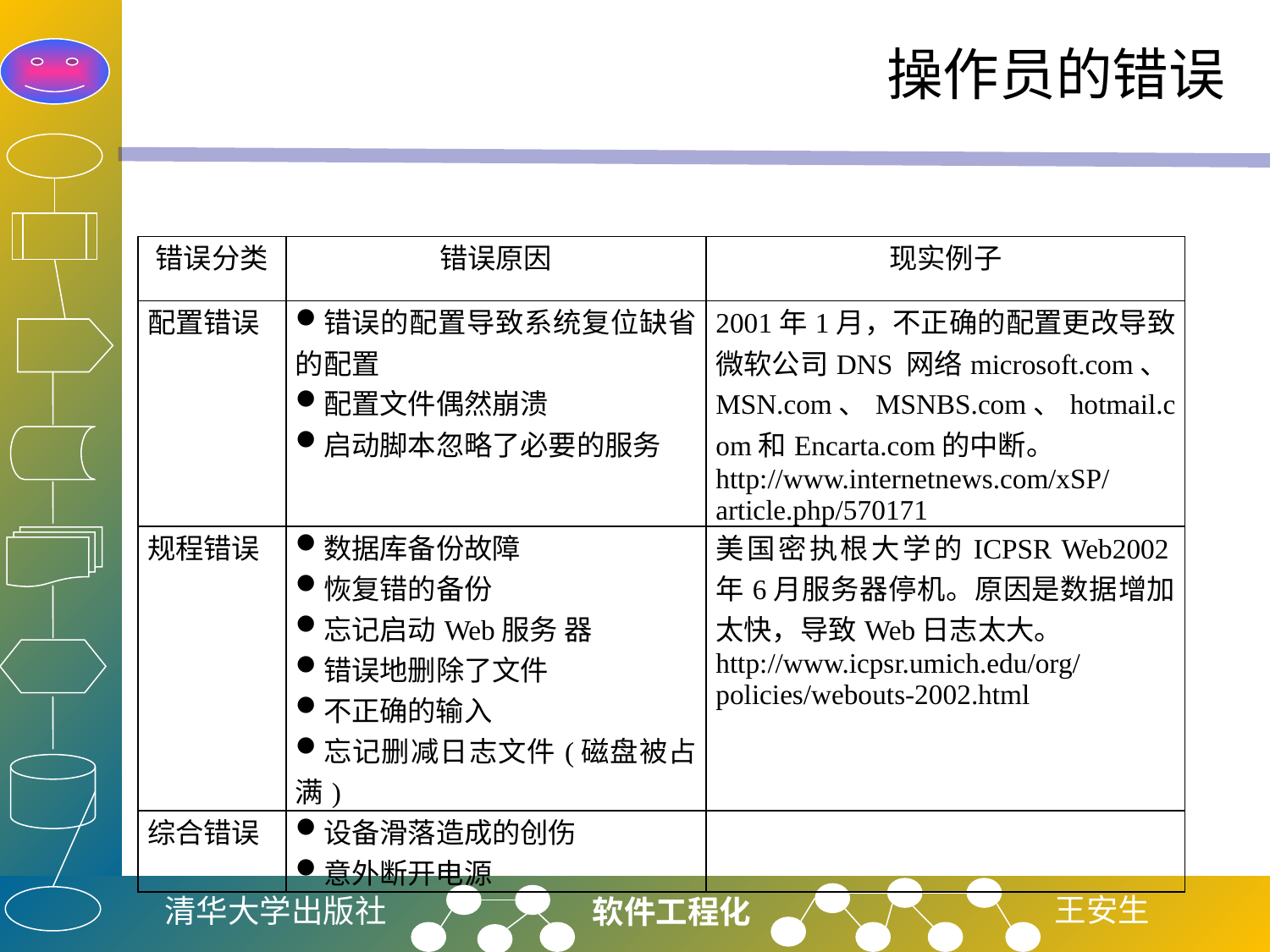

# 操作员的错误
| 错误分类 | 错误原因 | 现实例子 |
| --- | --- | --- |
| 配置错误 | 错误的配置导致系统复位缺省的配置 配置文件偶然崩溃 启动脚本忽略了必要的服务 | 2001年1月，不正确的配置更改导致微软公司DNS 网络microsoft.com、MSN.com、MSNBS.com、hotmail.com和Encarta.com的中断。 http://www.internetnews.com/xSP/article.php/570171 |
| 规程错误 | 数据库备份故障 恢复错的备份 忘记启动Web服务 器 错误地删除了文件 不正确的输入 忘记删减日志文件(磁盘被占满) | 美国密执根大学的ICPSR Web2002年6月服务器停机。原因是数据增加太快，导致Web日志太大。 http://www.icpsr.umich.edu/org/policies/webouts-2002.html |
| 综合错误 | 设备滑落造成的创伤 意外断开电源 |  |